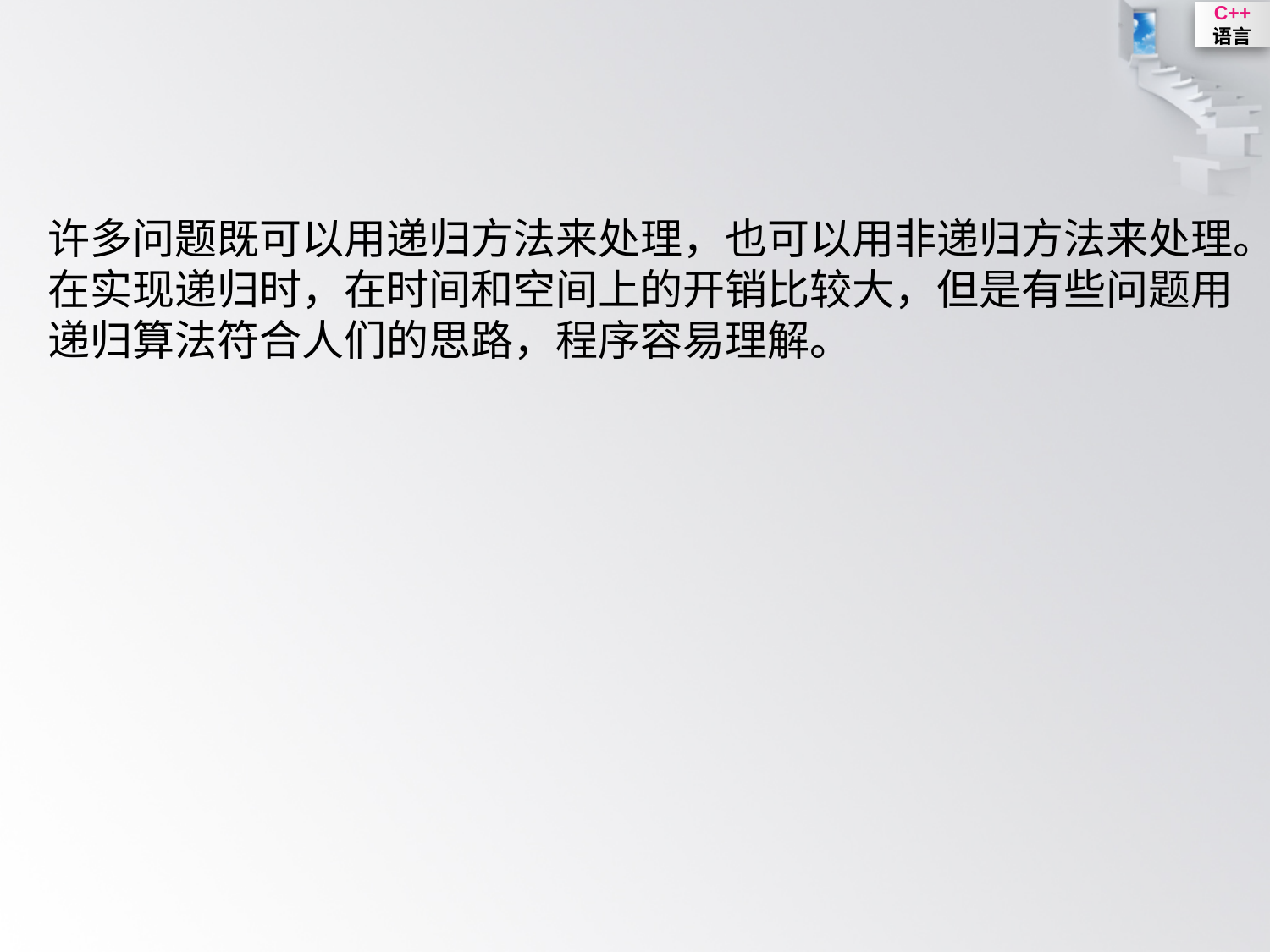

许多问题既可以用递归方法来处理，也可以用非递归方法来处理。在实现递归时，在时间和空间上的开销比较大，但是有些问题用递归算法符合人们的思路，程序容易理解。